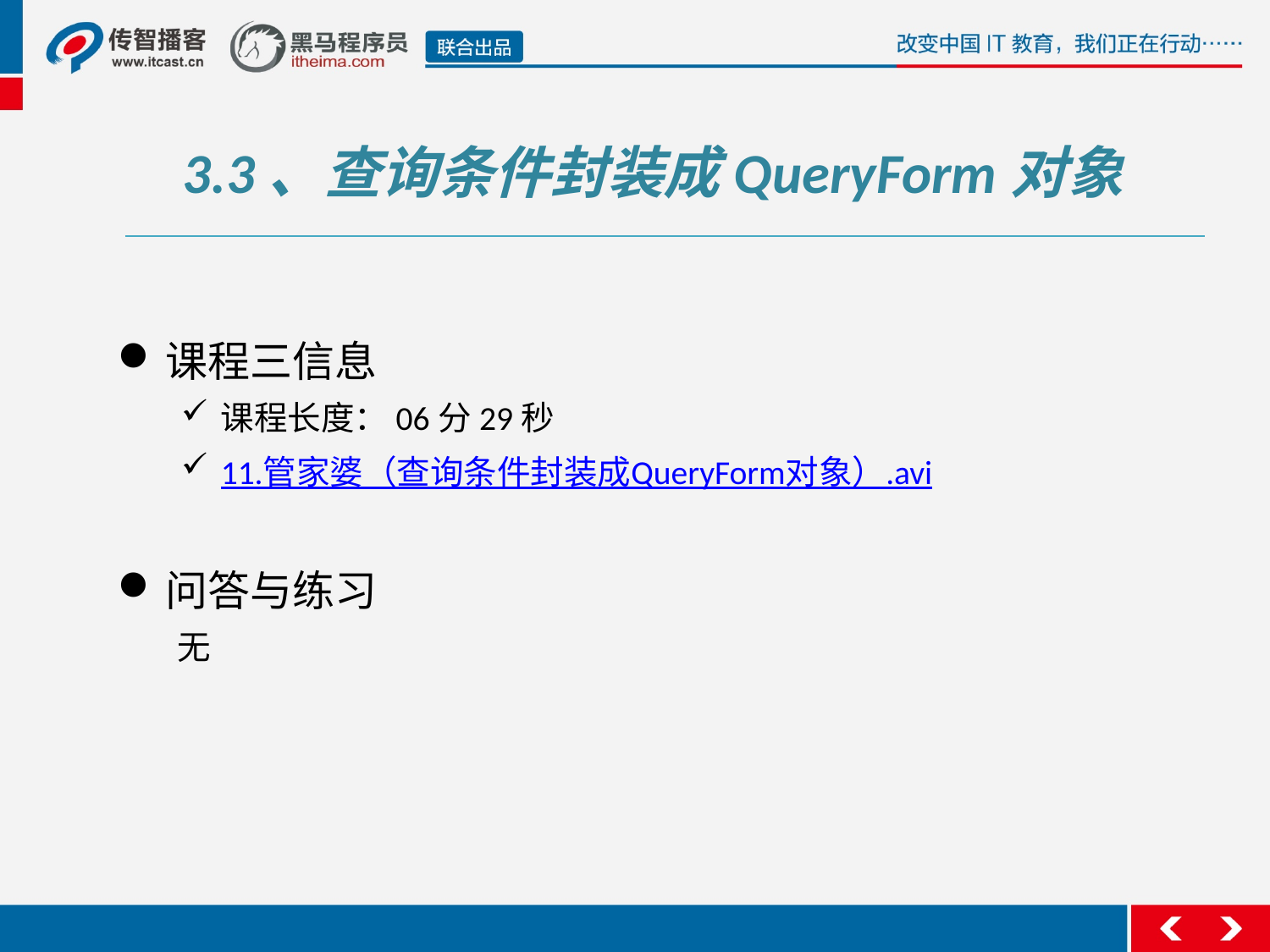

3.3、查询条件封装成QueryForm对象

课程三信息
课程长度：06分29秒
11.管家婆（查询条件封装成QueryForm对象）.avi

问答与练习
       无